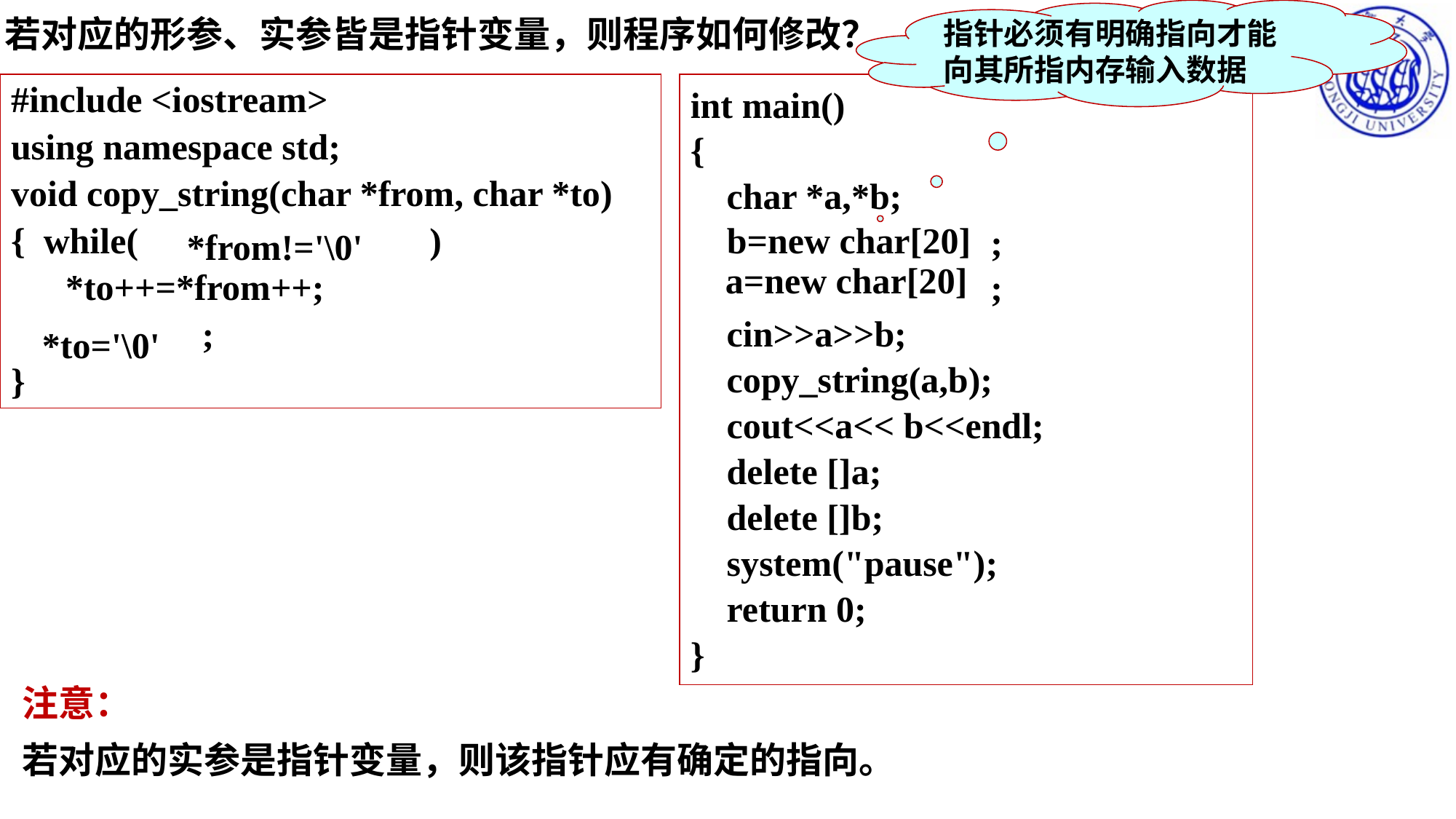

指针必须有明确指向才能向其所指内存输入数据
若对应的形参、实参皆是指针变量，则程序如何修改？
#include <iostream>
using namespace std;
void copy_string(char *from, char *to)
{  while(                                )
      *to++=*from++;
                     ;
}
int main()
{
    char *a,*b;
                                 ;
                                 ;
    cin>>a>>b;
    copy_string(a,b);
    cout<<a<< b<<endl;
    delete []a;
    delete []b;
    system("pause");
    return 0;
}
b=new char[20]
*from!='\0'
a=new char[20]
*to='\0'
注意：
若对应的实参是指针变量，则该指针应有确定的指向。